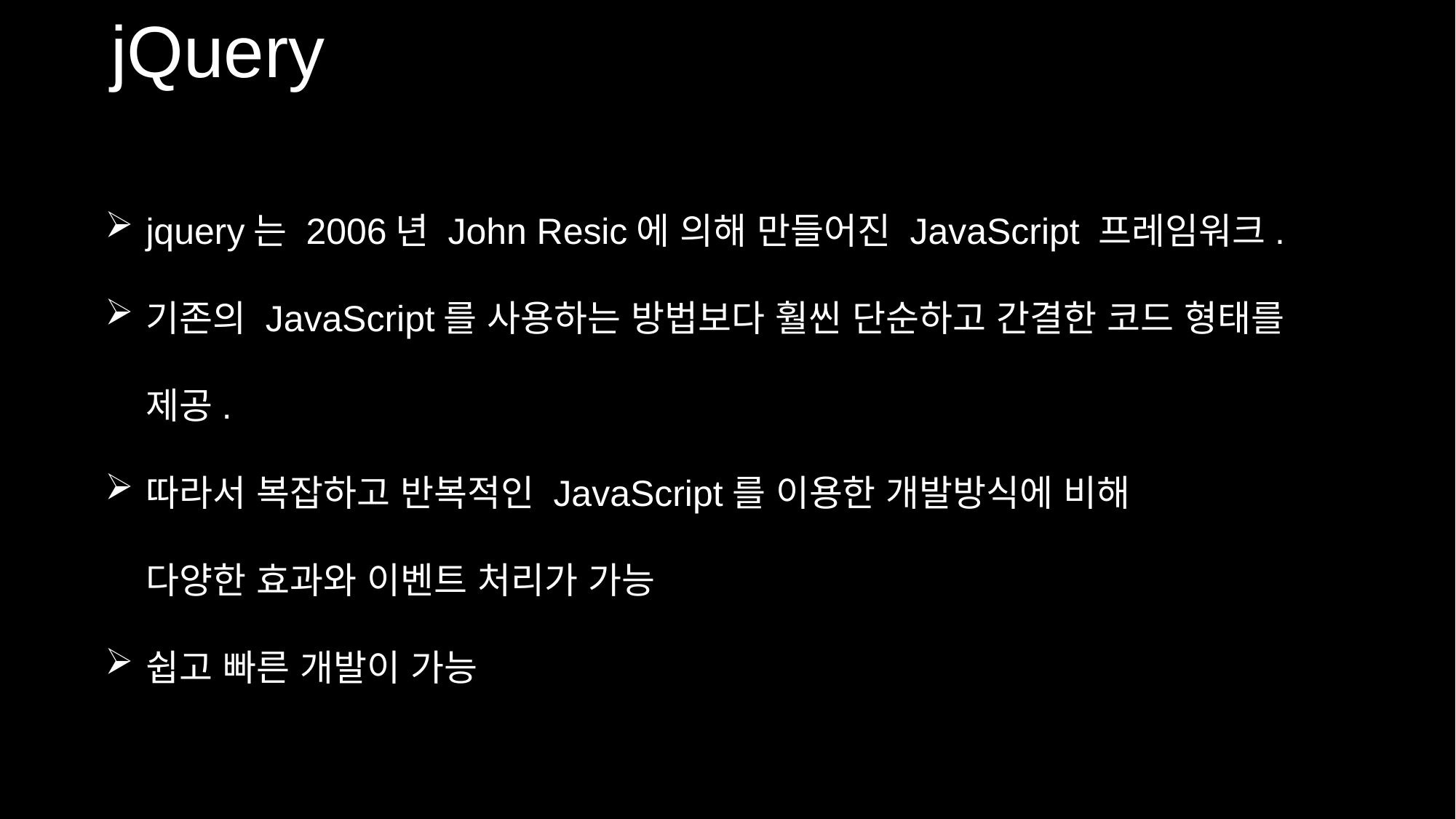

# jQuery
jquery는 2006년 John Resic에 의해 만들어진 JavaScript 프레임워크.
기존의 JavaScript를 사용하는 방법보다 훨씬 단순하고 간결한 코드 형태를 제공.
따라서 복잡하고 반복적인 JavaScript를 이용한 개발방식에 비해
다양한 효과와 이벤트 처리가 가능
쉽고 빠른 개발이 가능